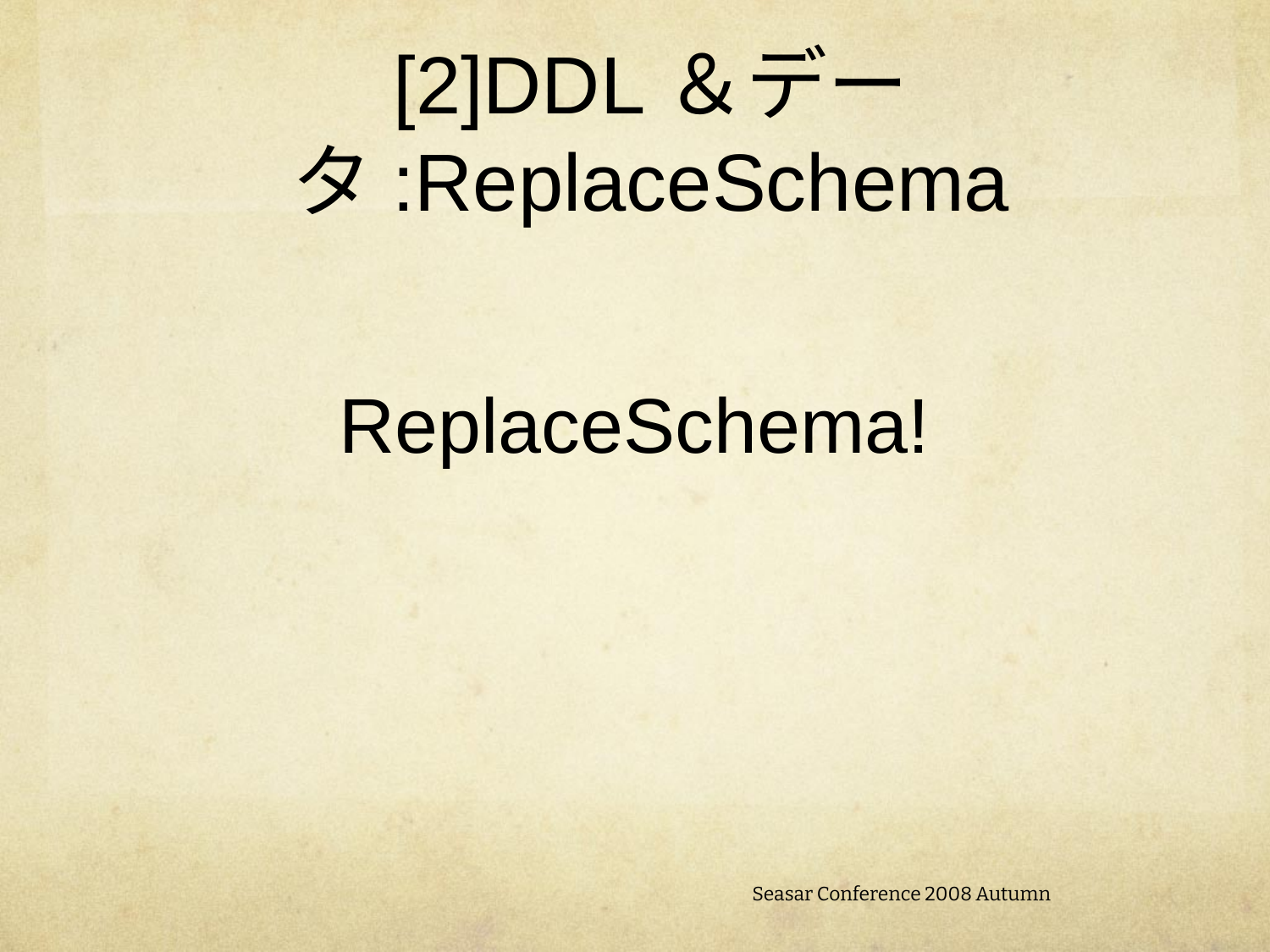

# [2]DDL＆データ:ReplaceSchema

ReplaceSchema!
Seasar Conference 2008 Autumn